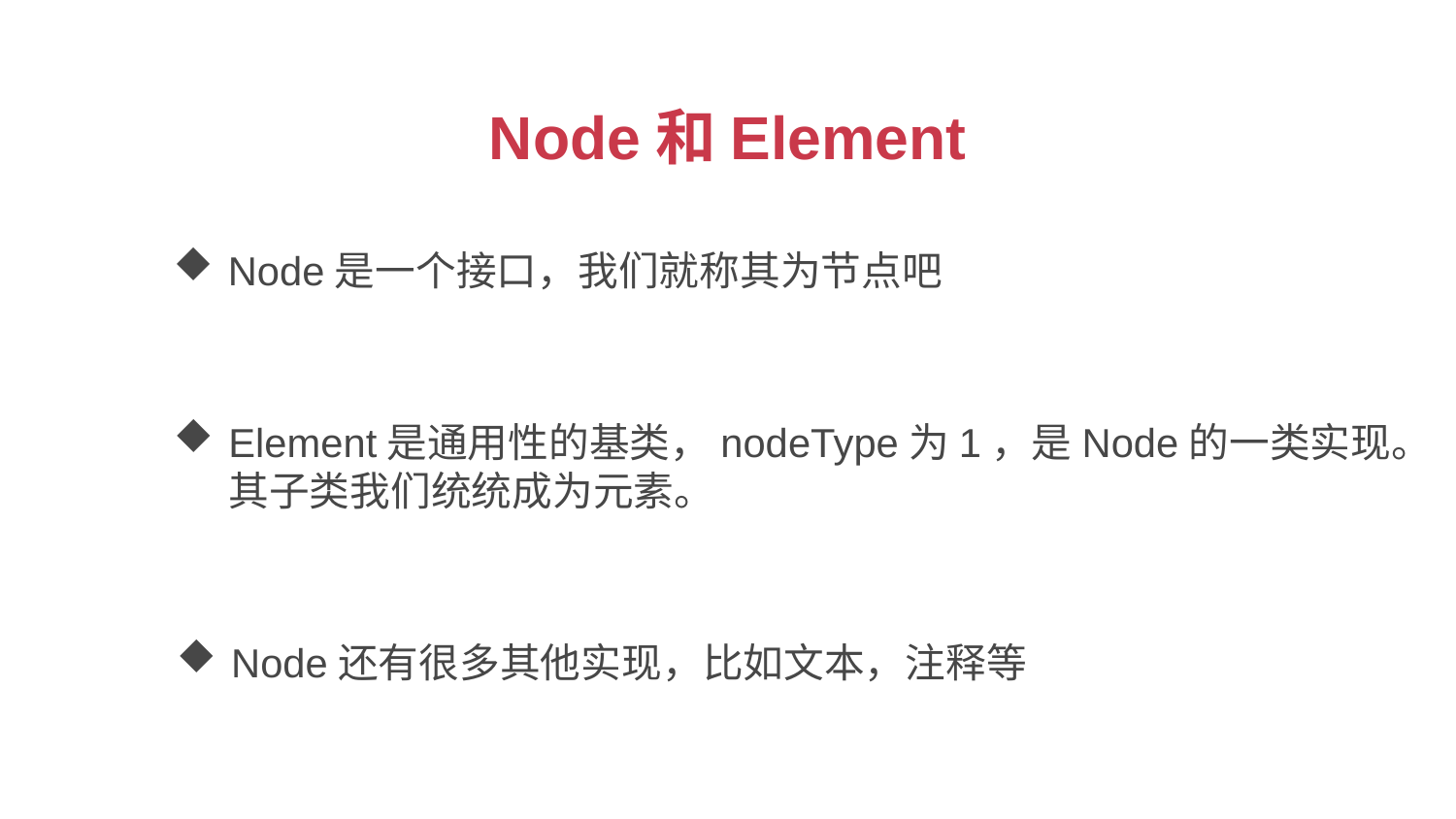

Node和Element
Node是一个接口，我们就称其为节点吧
Element是通用性的基类，nodeType为1，是Node的一类实现。其子类我们统统成为元素。
Node还有很多其他实现，比如文本，注释等